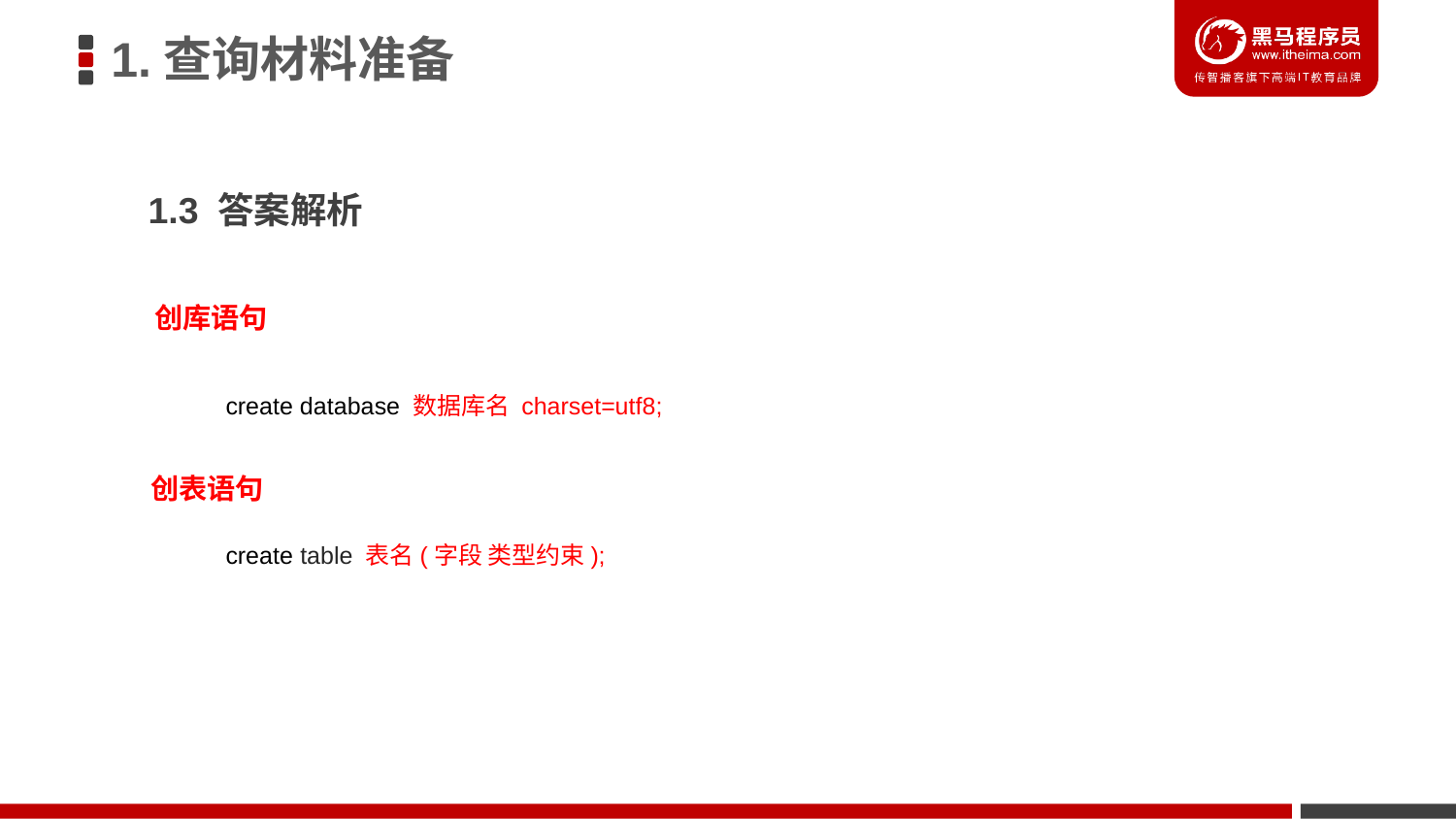

1.查询材料准备
1.3 答案解析
创库语句
create database 数据库名 charset=utf8;

创表语句
create table 表名(字段 类型约束);